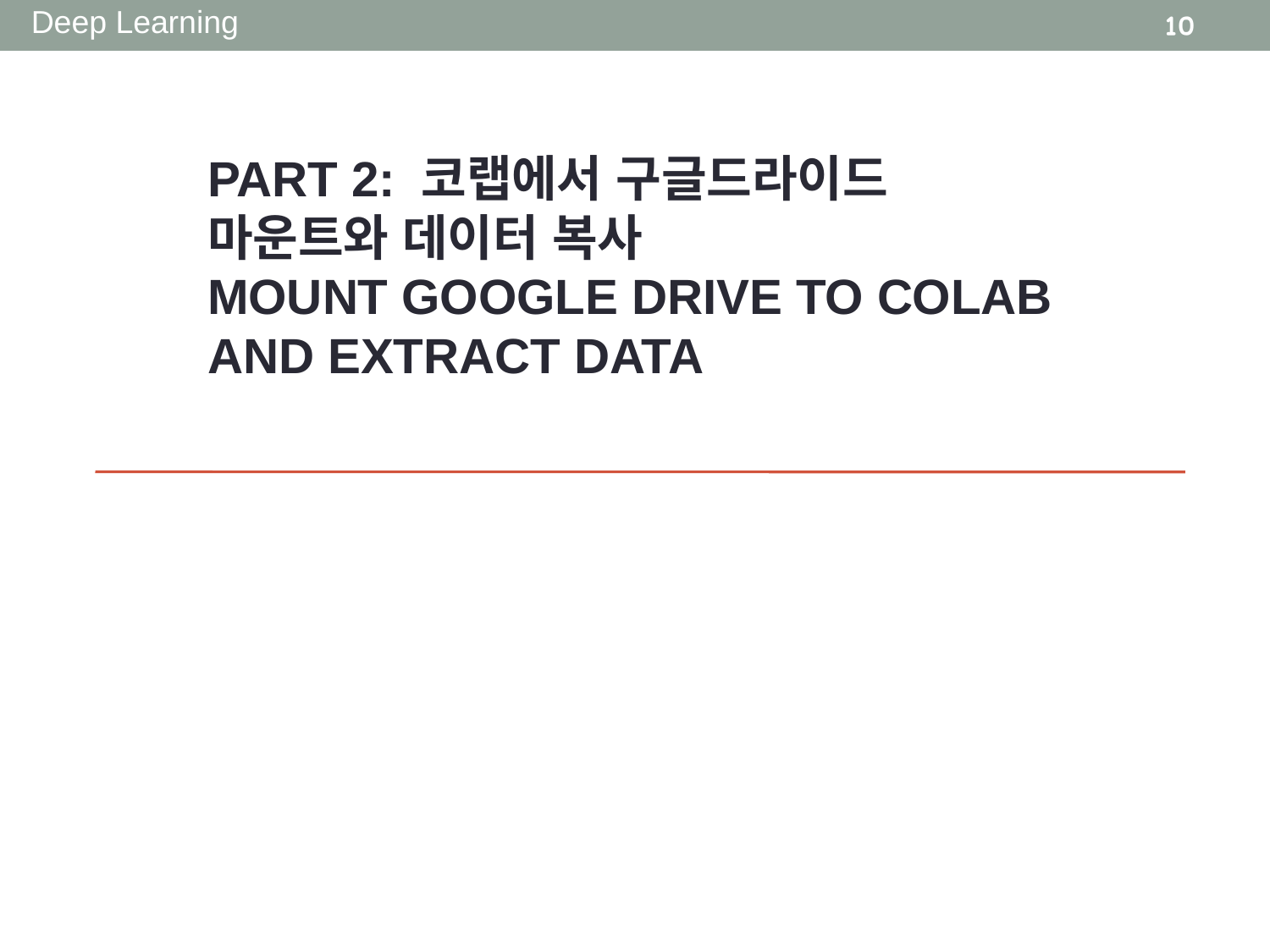

PART 2: 코랩에서 구글드라이드 마운트와 데이터 복사
MOUNT GOOGLE DRIVE TO COLAB AND EXTRACT DATA